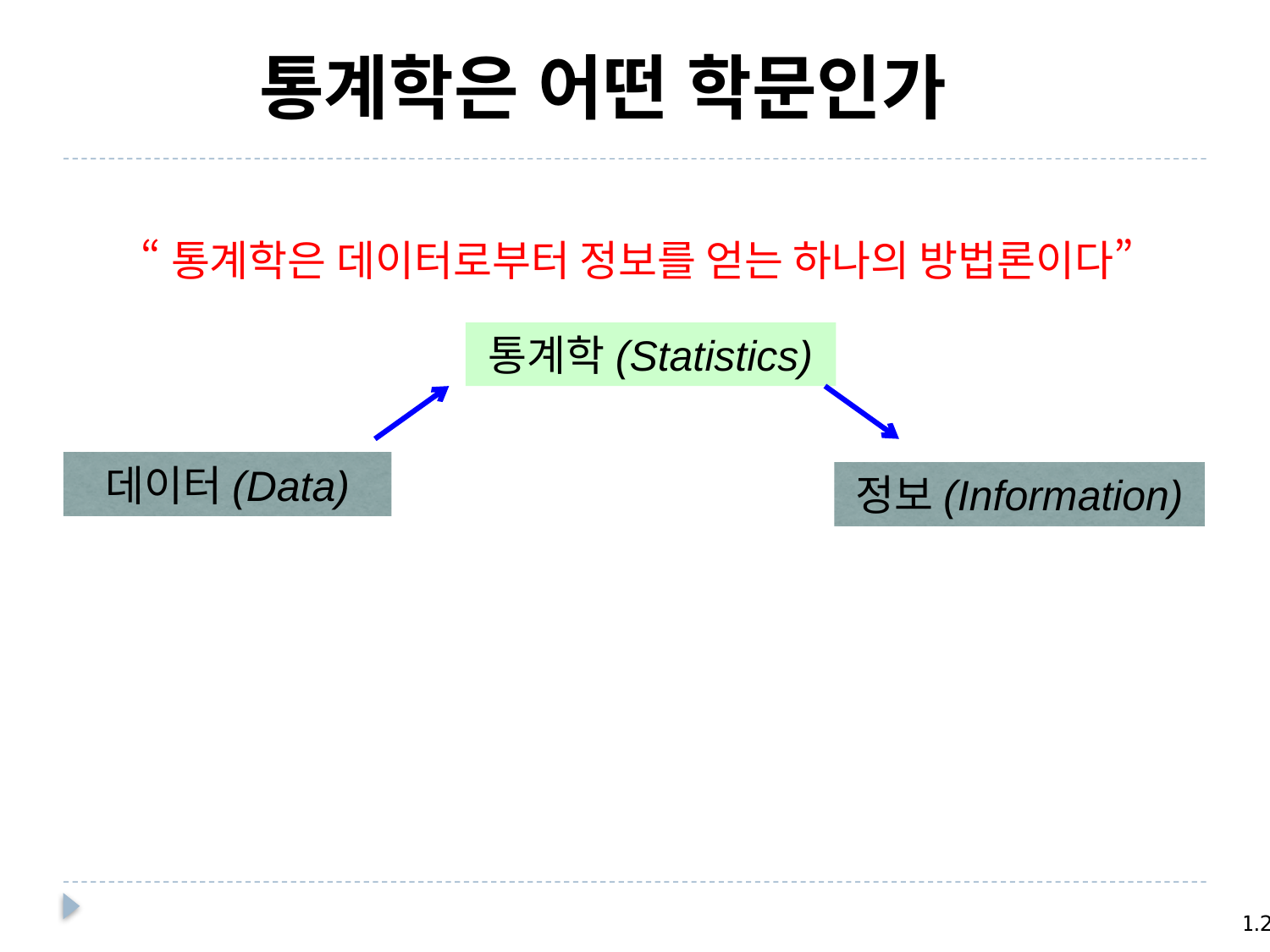

통계학은 어떤 학문인가

“통계학은 데이터로부터 정보를 얻는 하나의 방법론이다”

통계학(Statistics)

데이터(Data)

정보(Information)
1.2